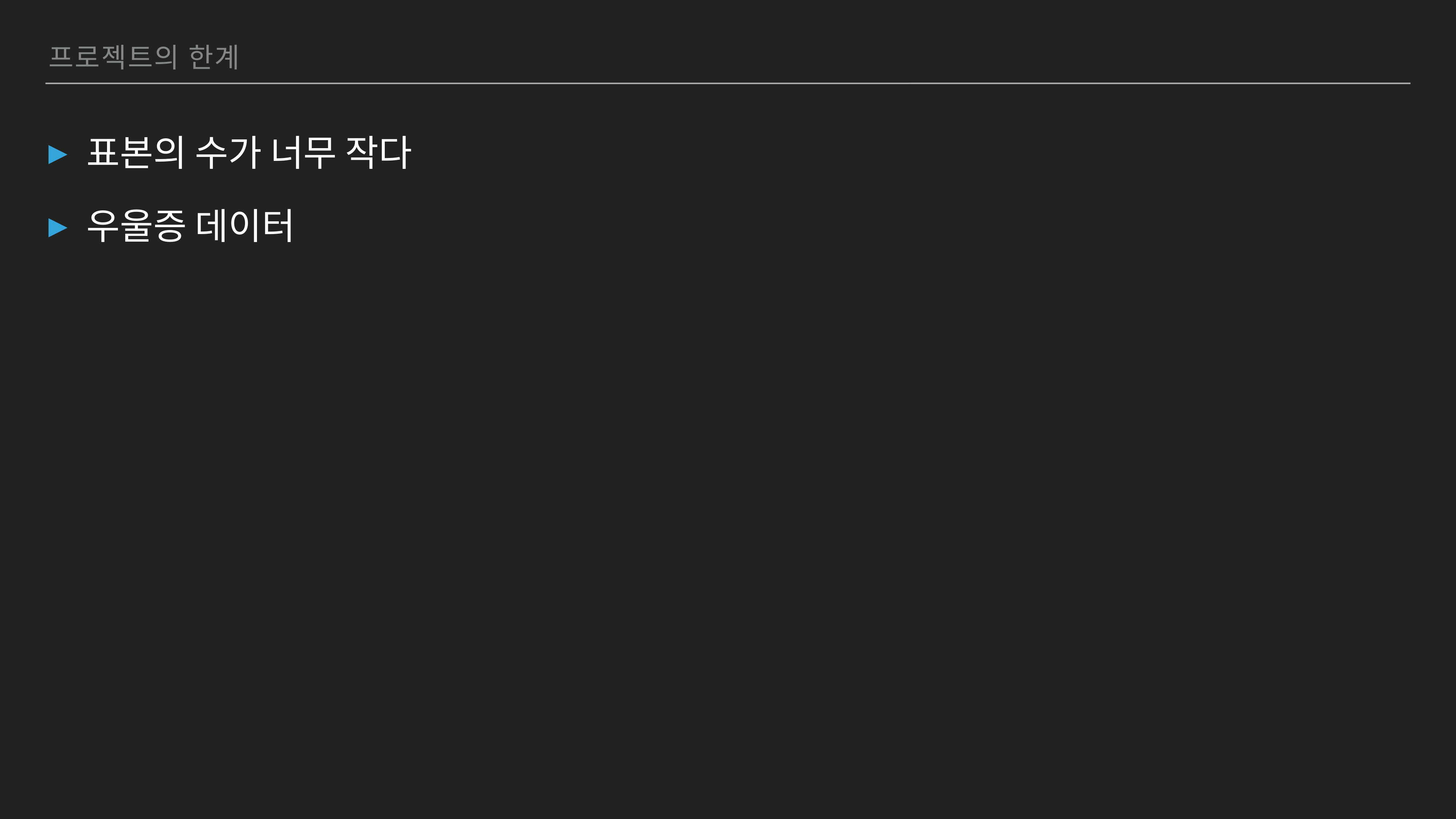

프로젝트의 한계
표본의 수가 너무 작다
우울증 데이터